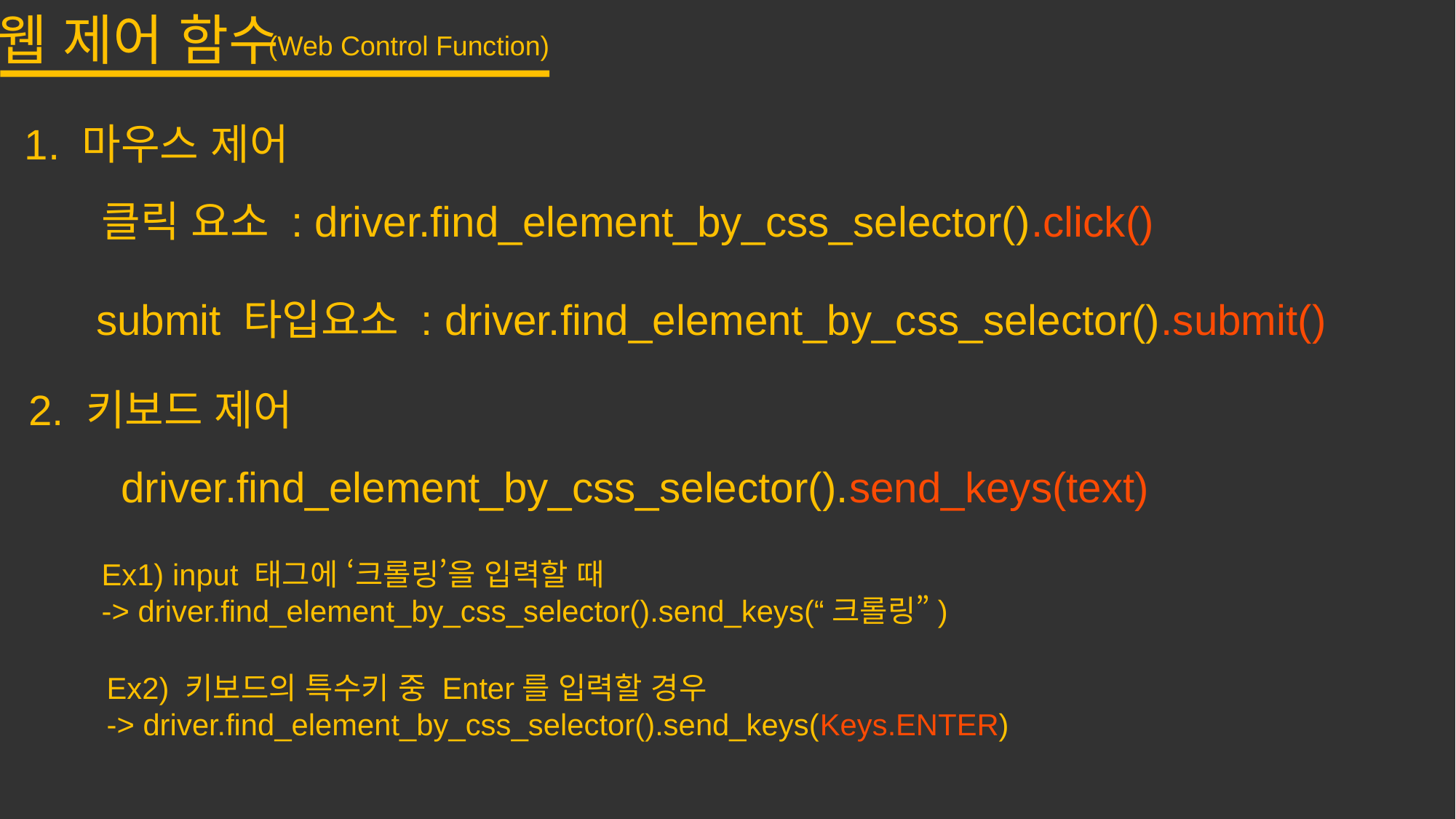

웹 제어 함수
(Web Control Function)

1. 마우스 제어
클릭 요소 : driver.find_element_by_css_selector().click()
submit 타입요소 : driver.find_element_by_css_selector().submit()
2. 키보드 제어
driver.find_element_by_css_selector().send_keys(text)
Ex1) input 태그에 ‘크롤링’을 입력할 때
-> driver.find_element_by_css_selector().send_keys(“크롤링”)
Ex2) 키보드의 특수키 중 Enter를 입력할 경우
-> driver.find_element_by_css_selector().send_keys(Keys.ENTER)